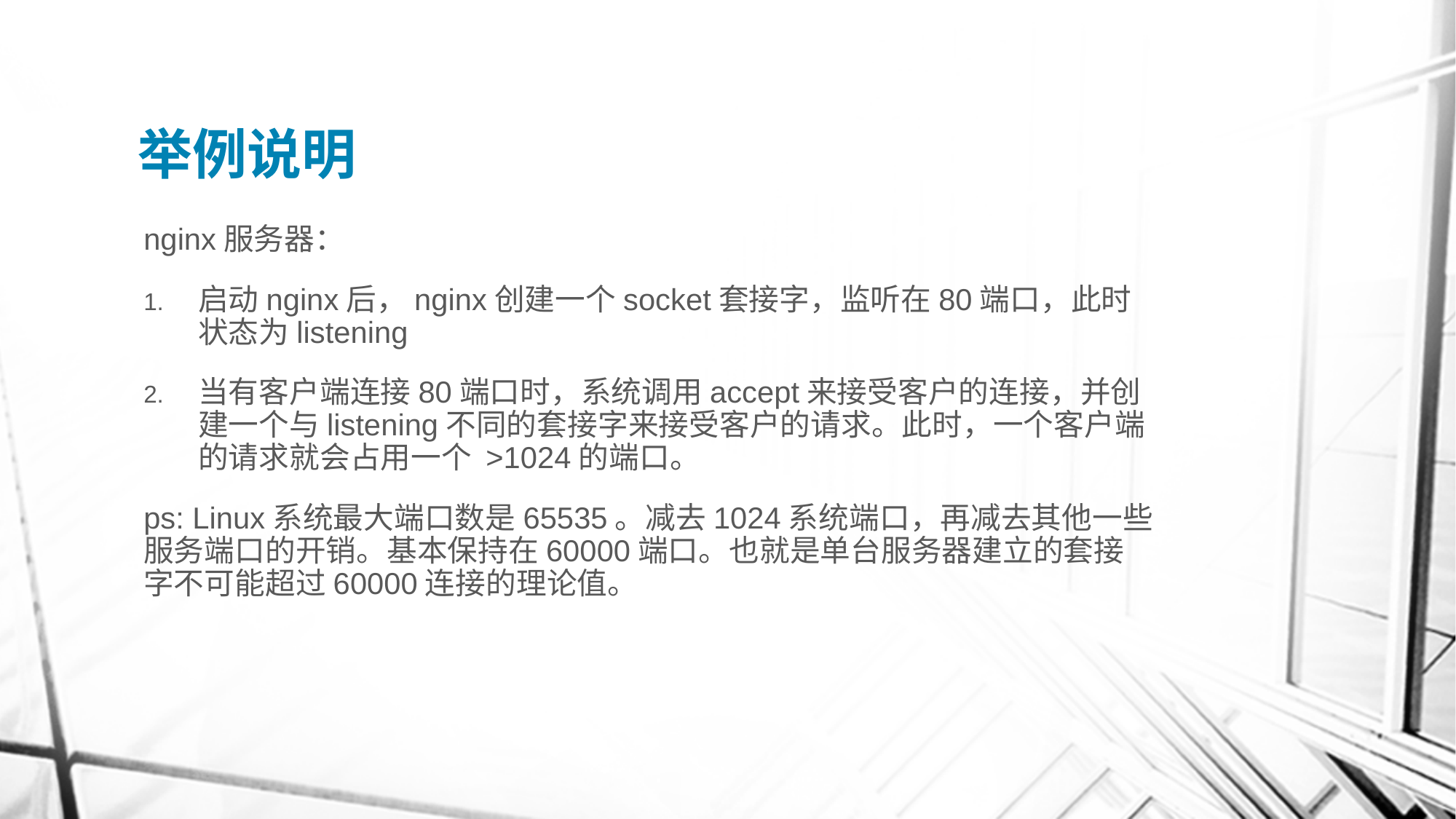

# 举例说明
nginx服务器：
启动nginx后，nginx创建一个socket套接字，监听在80端口，此时状态为listening
当有客户端连接80端口时，系统调用accept来接受客户的连接，并创建一个与listening不同的套接字来接受客户的请求。此时，一个客户端的请求就会占用一个 >1024的端口。
ps: Linux系统最大端口数是65535。减去1024系统端口，再减去其他一些服务端口的开销。基本保持在60000端口。也就是单台服务器建立的套接字不可能超过60000连接的理论值。